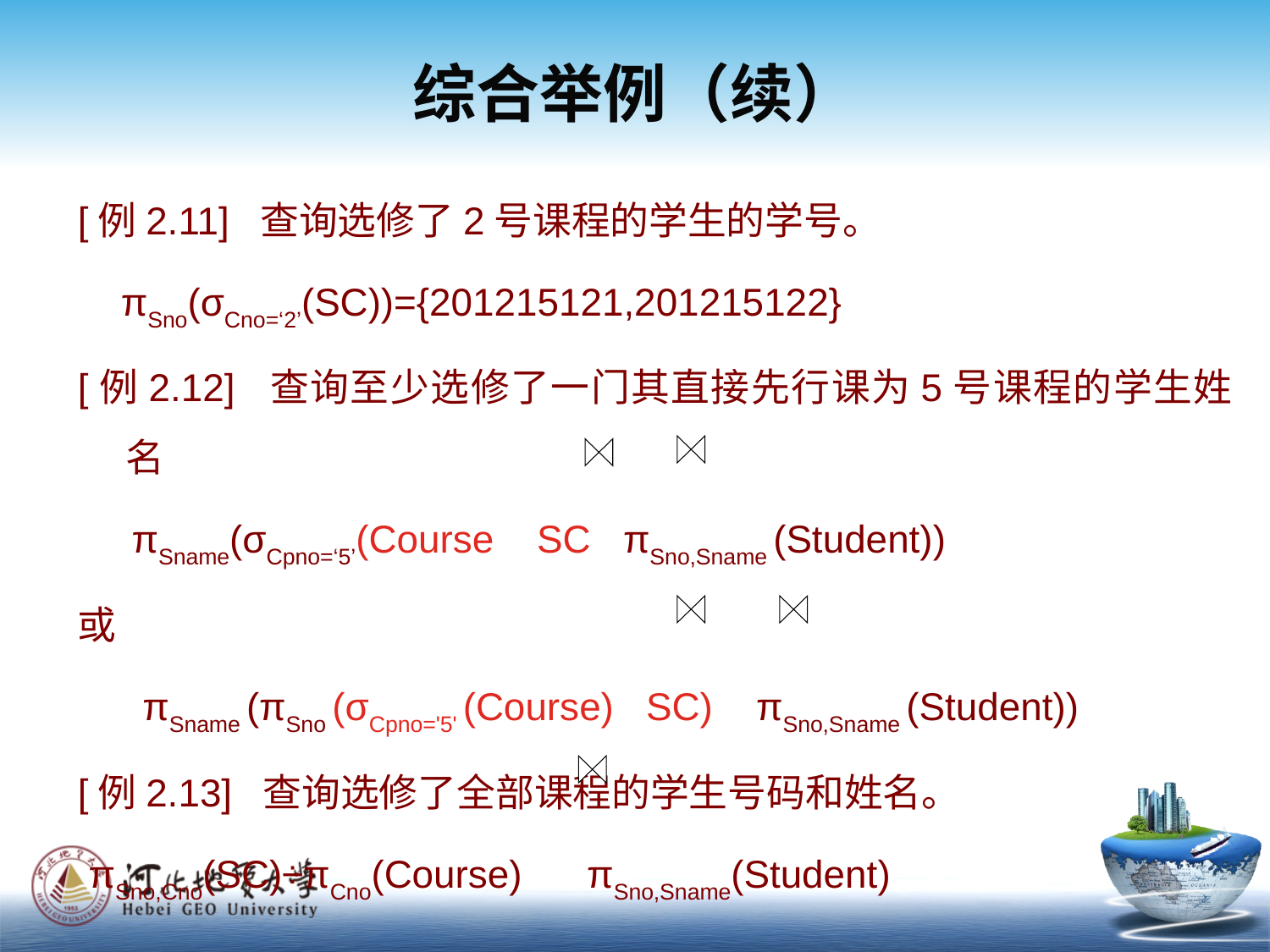

综合举例（续）
[例2.11]  查询选修了2号课程的学生的学号。
    πSno(σCno=‘2’(SC))={201215121,201215122}
[例2.12]  查询至少选修了一门其直接先行课为5号课程的学生姓名
     πSname(σCpno=‘5’(Course    SC   πSno,Sname (Student))
或
      πSname (πSno (σCpno='5' (Course)   SC)    πSno,Sname (Student))
[例2.13]  查询选修了全部课程的学生号码和姓名。
 πSno,Cno(SC)÷πCno(Course)      πSno,Sname(Student)